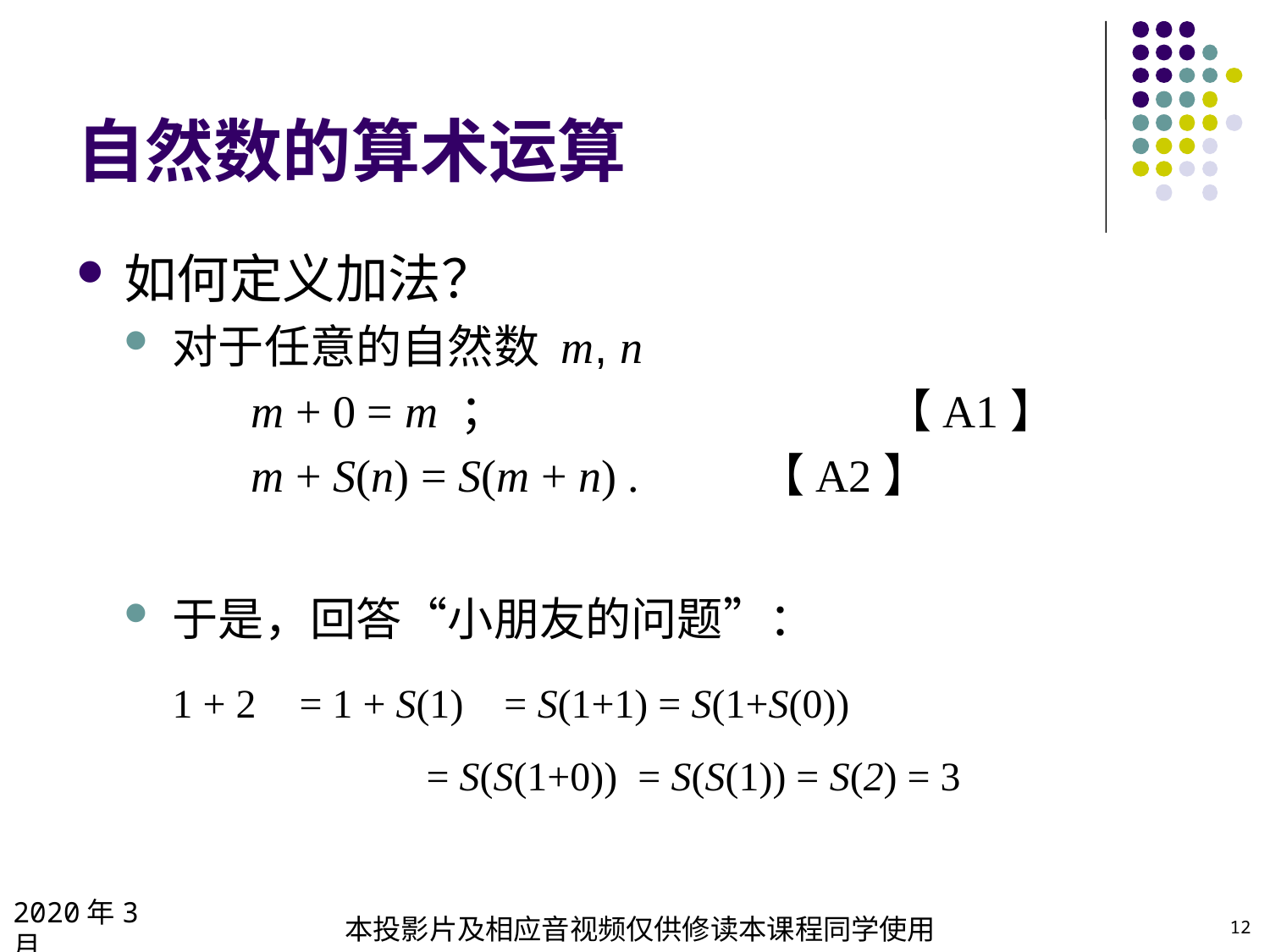

# 自然数的算术运算
如何定义加法？
对于任意的自然数 m, n
	m + 0 = m ；			【A1】
	m + S(n) = S(m + n) .	【A2】

于是，回答“小朋友的问题”：
1 + 2 	= 1 + S(1)    = S(1+1) = S(1+S(0))
		= S(S(1+0))  = S(S(1)) = S(2) = 3
2020年3月
本投影片及相应音视频仅供修读本课程同学使用
12